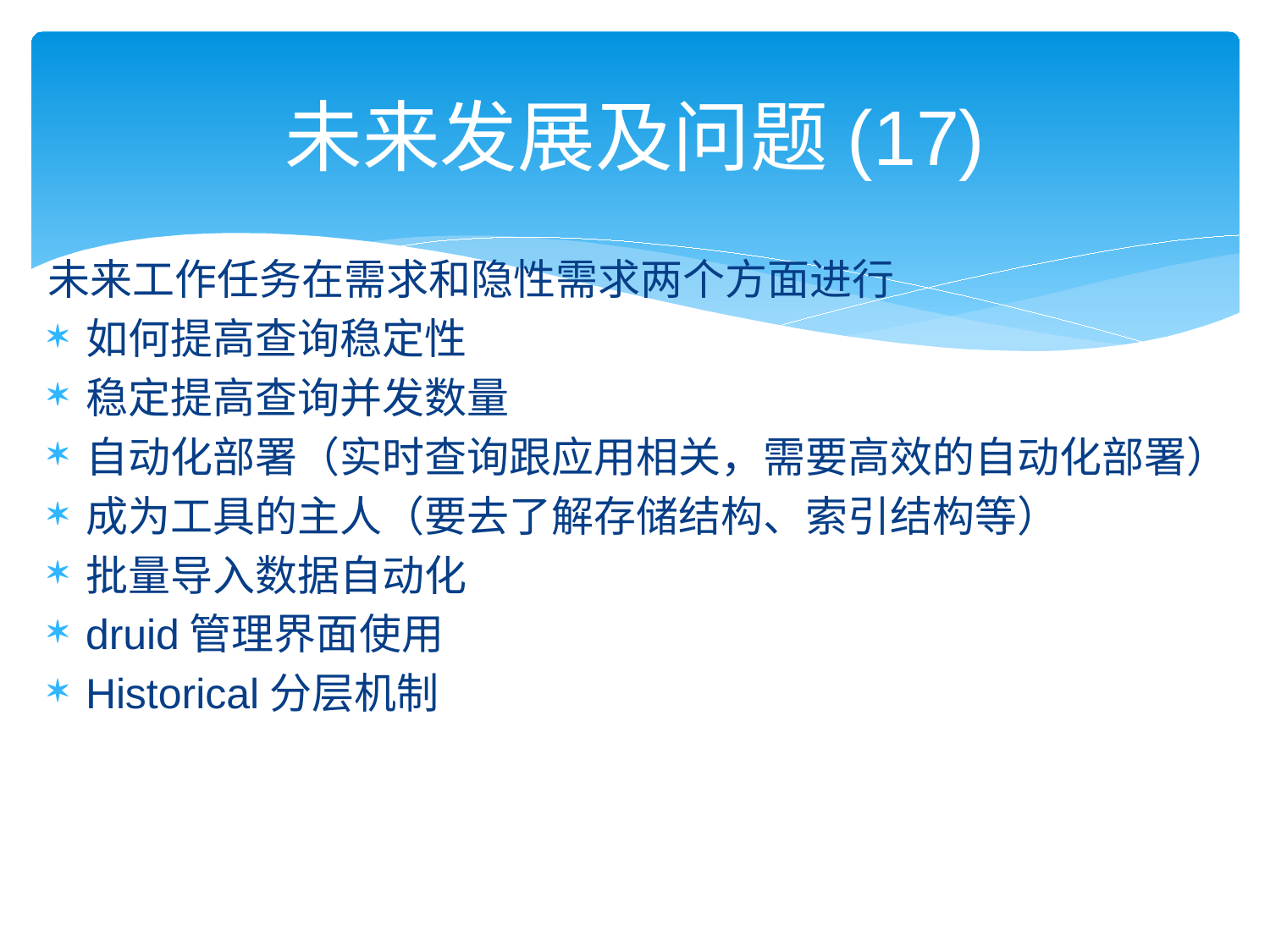

# 未来发展及问题(17)

未来工作任务在需求和隐性需求两个方面进行
如何提高查询稳定性
稳定提高查询并发数量
自动化部署（实时查询跟应用相关，需要高效的自动化部署）
成为工具的主人（要去了解存储结构、索引结构等）
批量导入数据自动化
druid管理界面使用
Historical分层机制